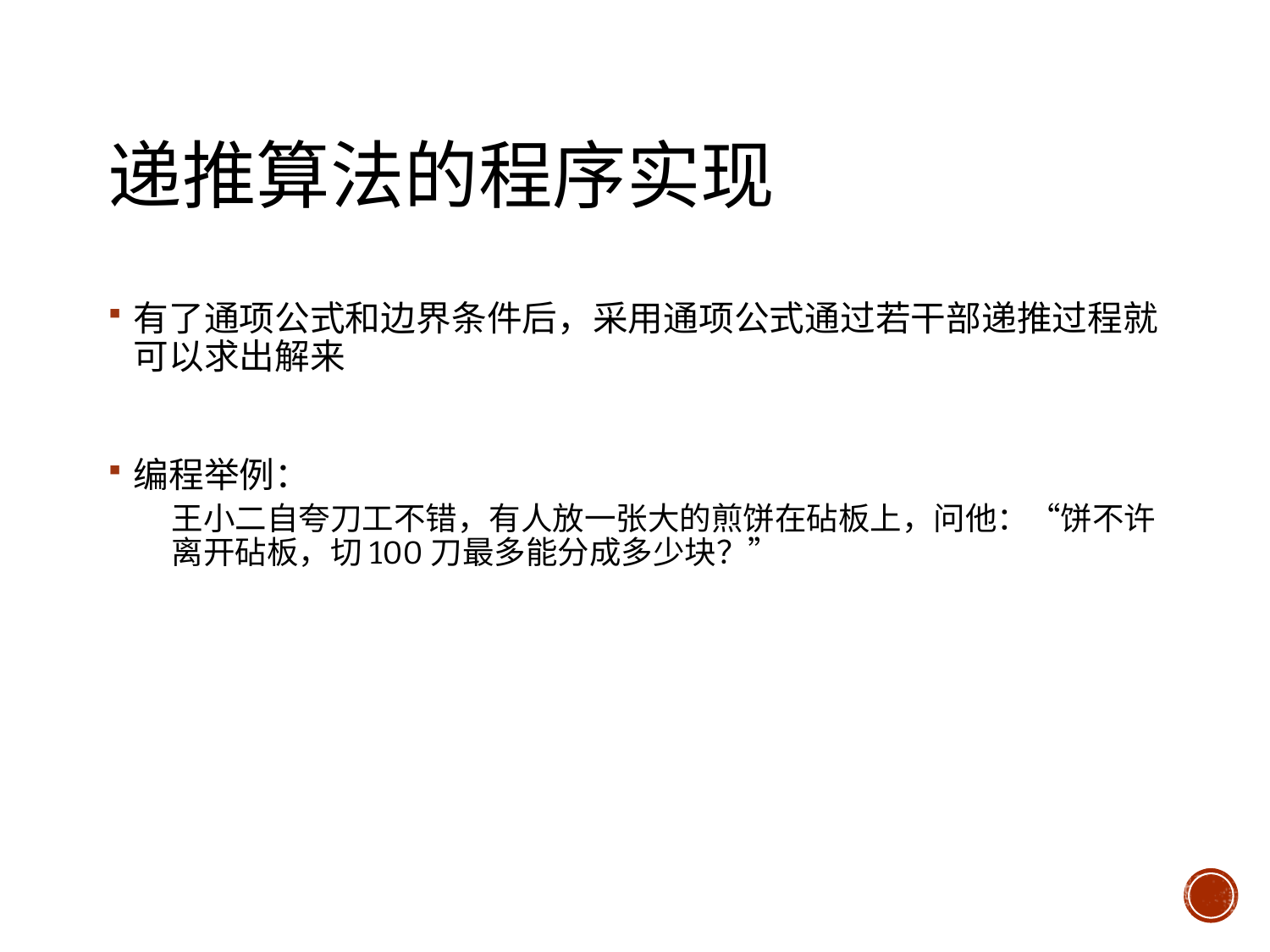

# 递推算法的程序实现
有了通项公式和边界条件后，采用通项公式通过若干部递推过程就可以求出解来

编程举例：
	王小二自夸刀工不错，有人放一张大的煎饼在砧板上，问他：“饼不许离开砧板，切100刀最多能分成多少块？”